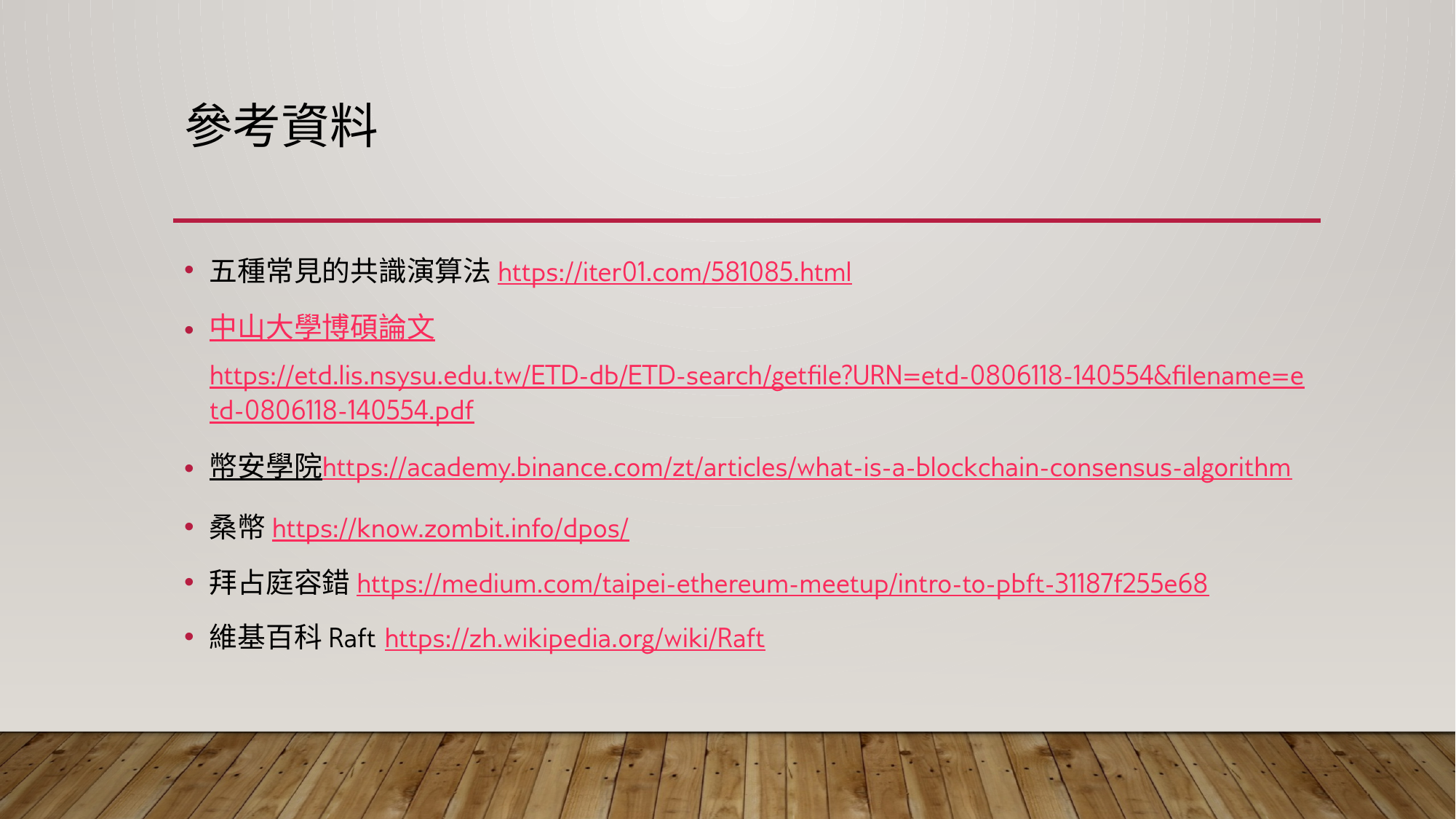

# 參考資料
五種常見的共識演算法https://iter01.com/581085.html
中山大學博碩論文https://etd.lis.nsysu.edu.tw/ETD-db/ETD-search/getfile?URN=etd-0806118-140554&filename=etd-0806118-140554.pdf
幣安學院https://academy.binance.com/zt/articles/what-is-a-blockchain-consensus-algorithm
桑幣https://know.zombit.info/dpos/
拜占庭容錯https://medium.com/taipei-ethereum-meetup/intro-to-pbft-31187f255e68
維基百科Raft https://zh.wikipedia.org/wiki/Raft